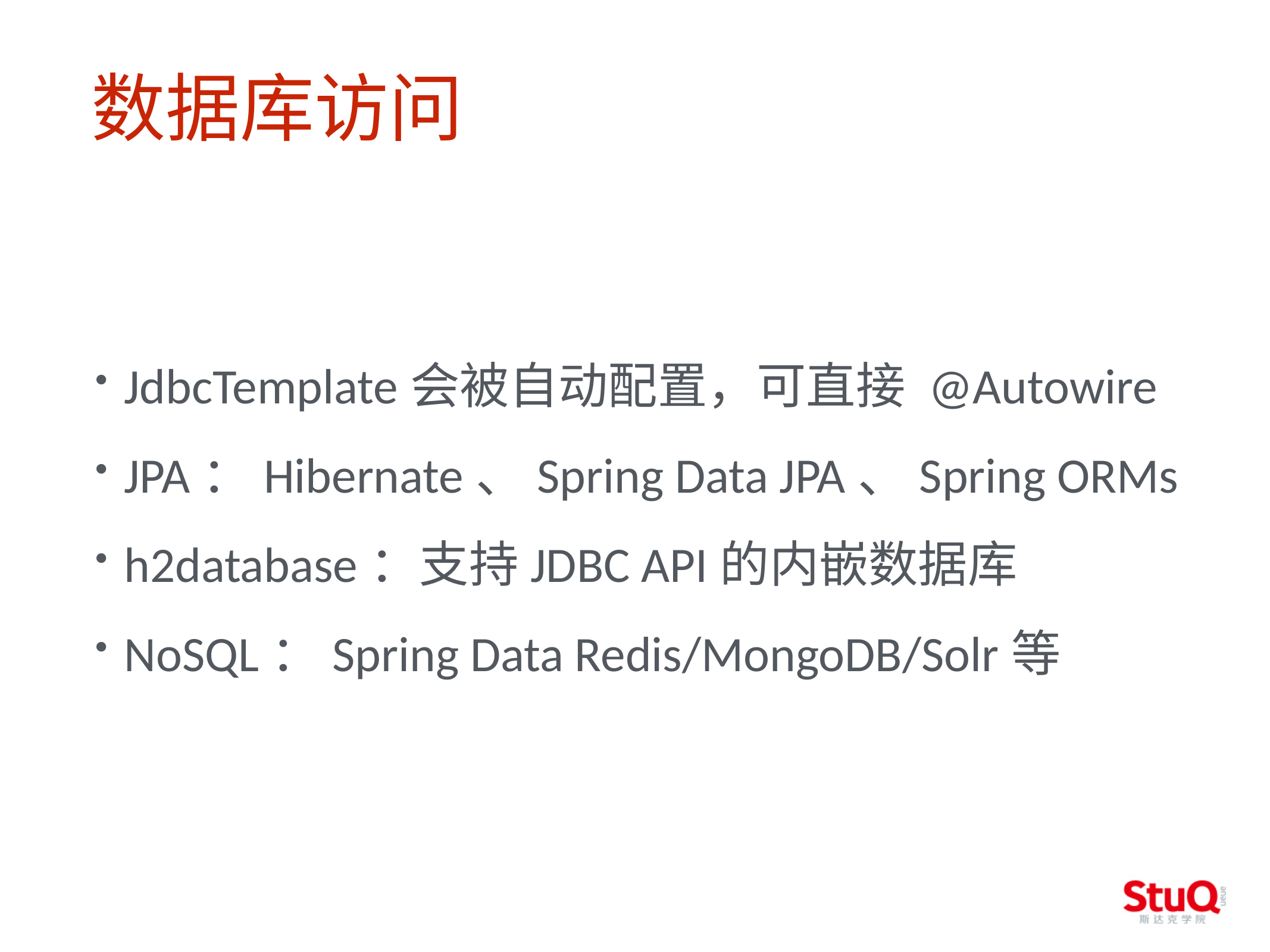

数据库访问
JdbcTemplate会被自动配置，可直接 @Autowire
JPA：Hibernate、Spring Data JPA、Spring ORMs
h2database：支持JDBC API的内嵌数据库
NoSQL：Spring Data Redis/MongoDB/Solr等